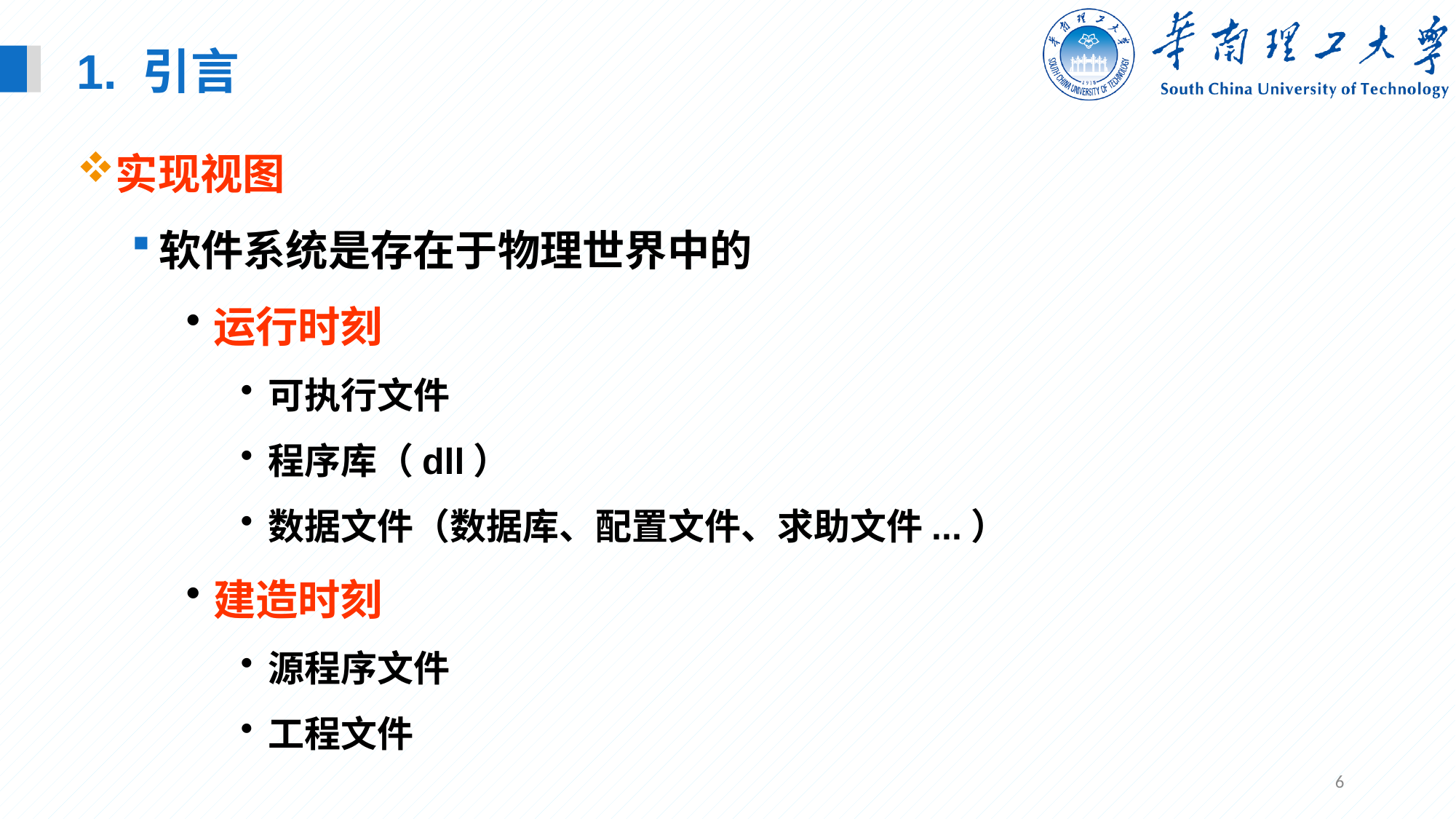

1. 引言
实现视图
软件系统是存在于物理世界中的
运行时刻
可执行文件
程序库（dll）
数据文件（数据库、配置文件、求助文件...）
建造时刻
源程序文件
工程文件
6